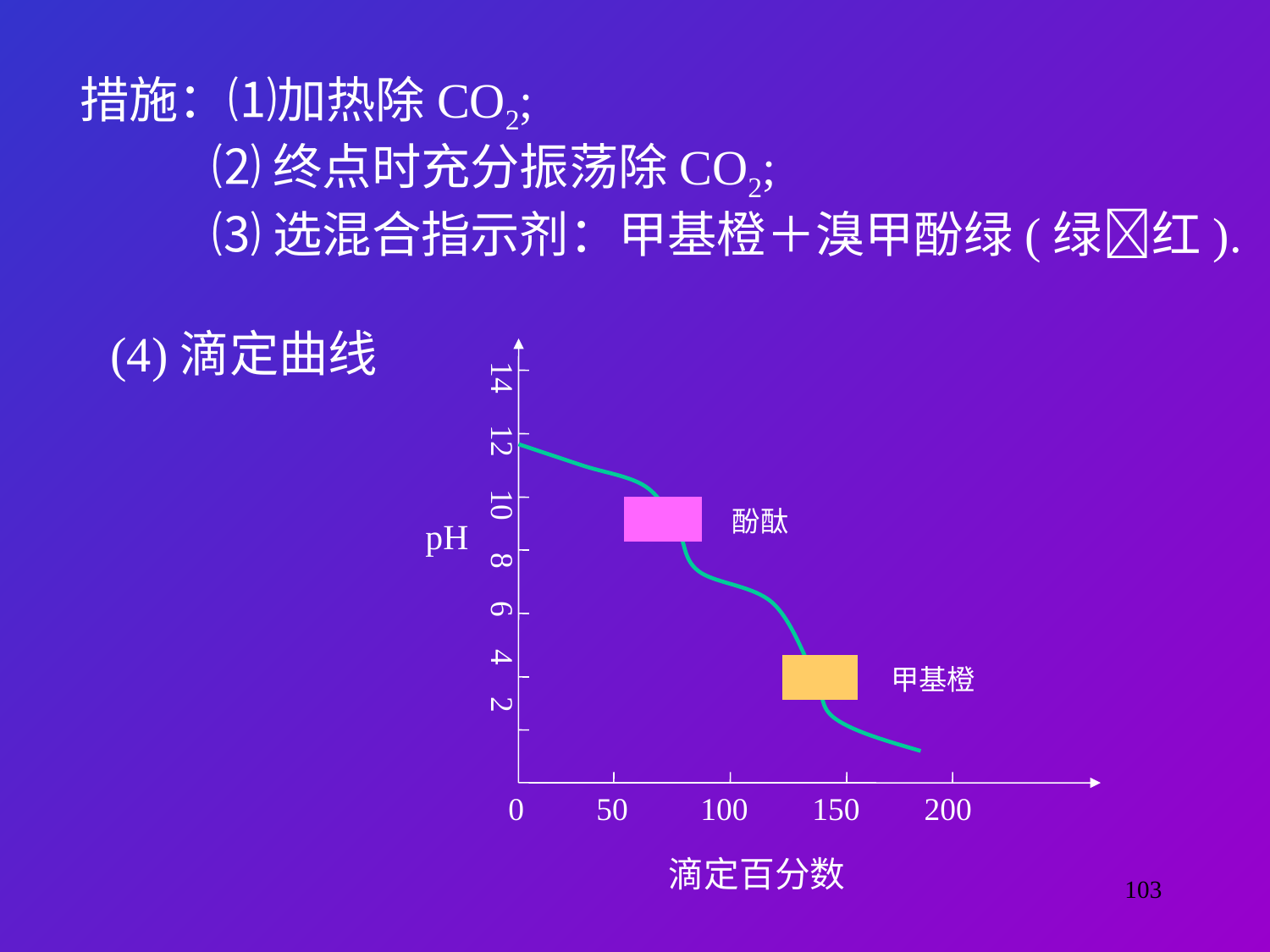

措施：⑴加热除CO2;
            ⑵终点时充分振荡除CO2;
            ⑶选混合指示剂：甲基橙＋溴甲酚绿(绿→红).
(4)滴定曲线

14    12    10    8    6    4    2

酚酞
pH

甲基橙

0         50         100        150        200

滴定百分数
103